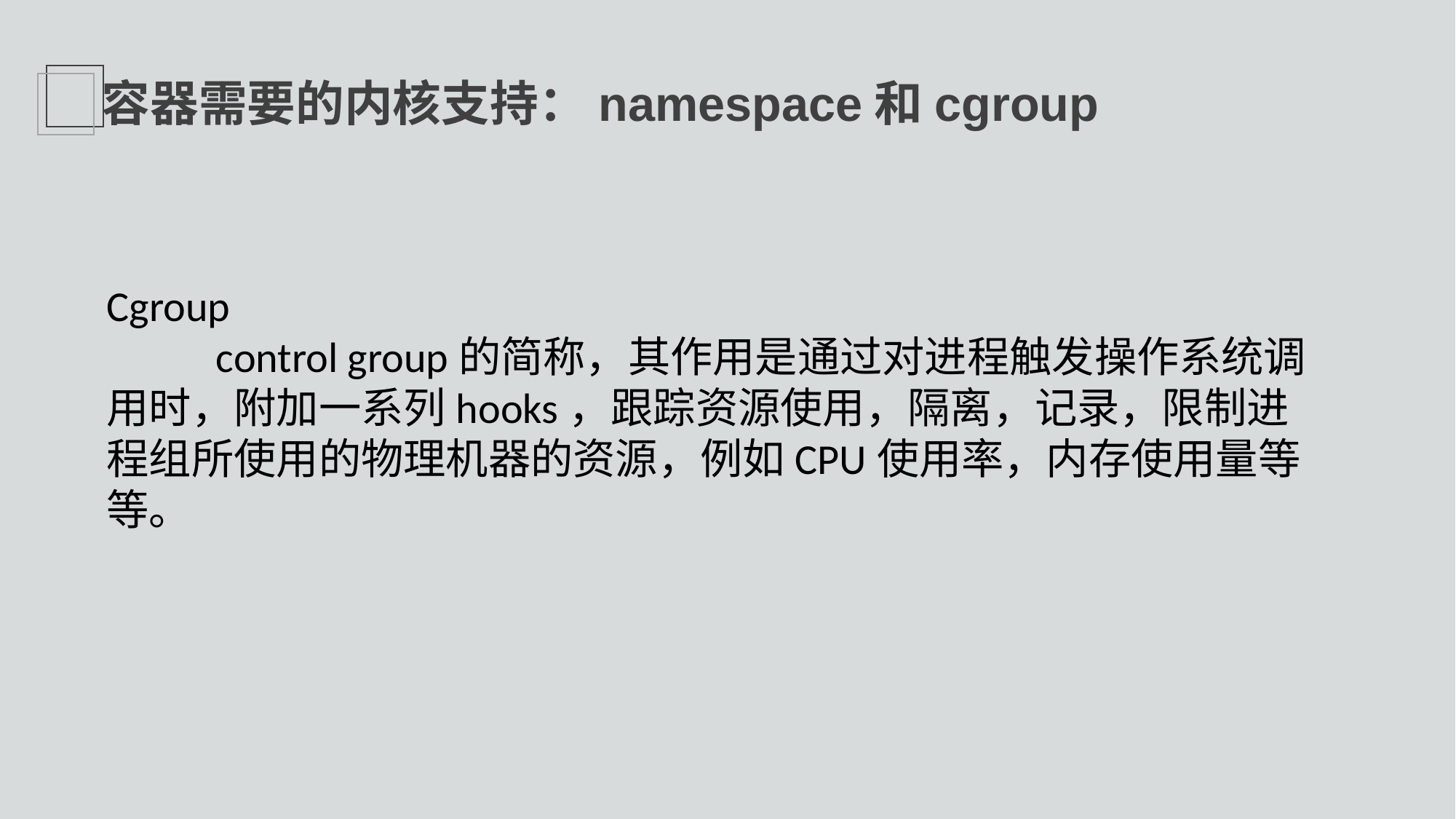

容器需要的内核支持：namespace和cgroup
Cgroup
	control group的简称，其作用是通过对进程触发操作系统调用时，附加一系列hooks，跟踪资源使用，隔离，记录，限制进程组所使用的物理机器的资源，例如CPU使用率，内存使用量等等。